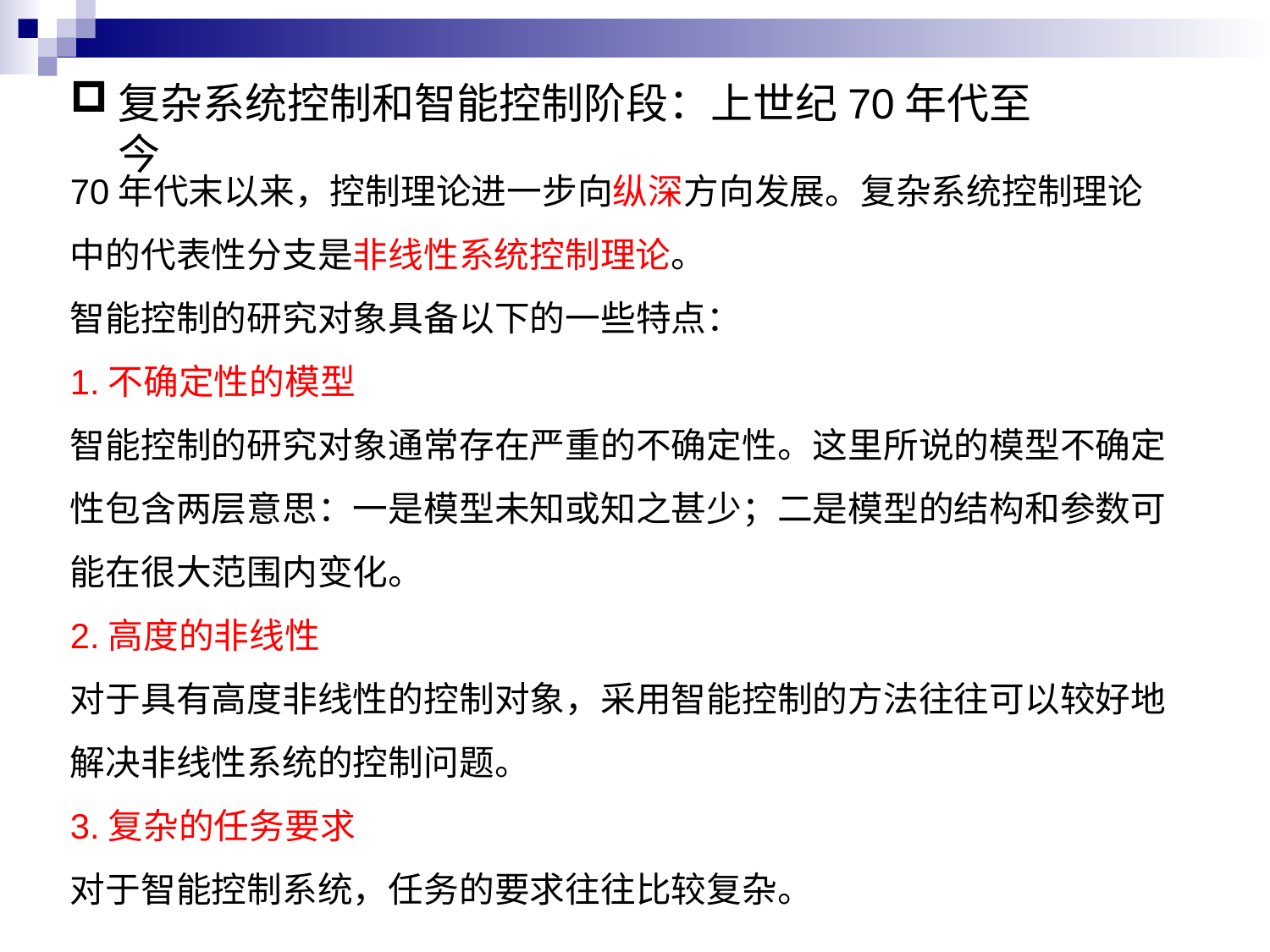

复杂系统控制和智能控制阶段：上世纪70年代至今
70年代末以来，控制理论进一步向纵深方向发展。复杂系统控制理论中的代表性分支是非线性系统控制理论。
智能控制的研究对象具备以下的一些特点：
1.不确定性的模型
智能控制的研究对象通常存在严重的不确定性。这里所说的模型不确定性包含两层意思：一是模型未知或知之甚少；二是模型的结构和参数可能在很大范围内变化。
2.高度的非线性
对于具有高度非线性的控制对象，采用智能控制的方法往往可以较好地解决非线性系统的控制问题。
3.复杂的任务要求
对于智能控制系统，任务的要求往往比较复杂。
11